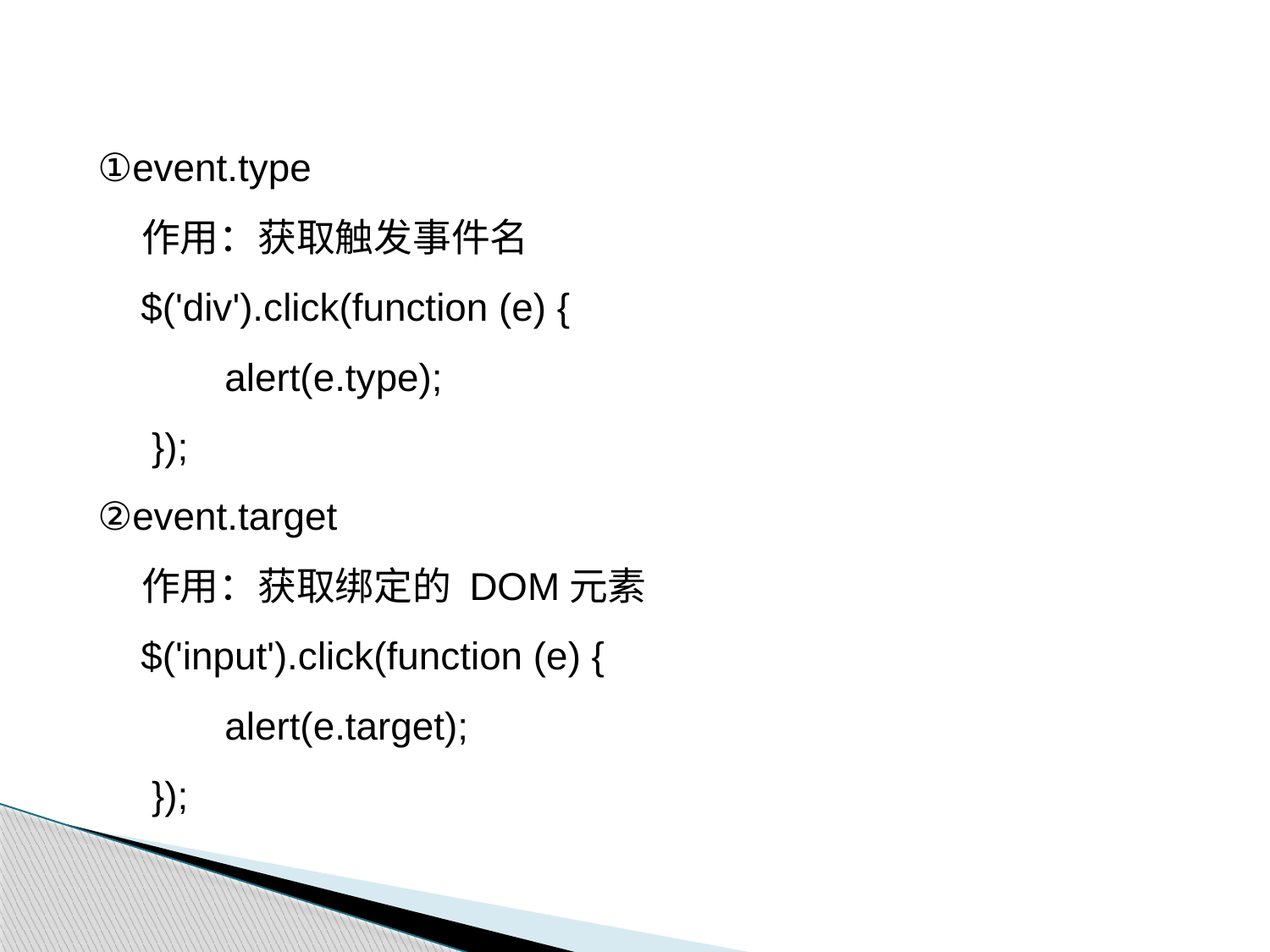

①event.type
    作用：获取触发事件名
    $('div').click(function (e) {
	alert(e.type);
     });
②event.target
    作用：获取绑定的 DOM元素
    $('input').click(function (e) {
	alert(e.target);
     });